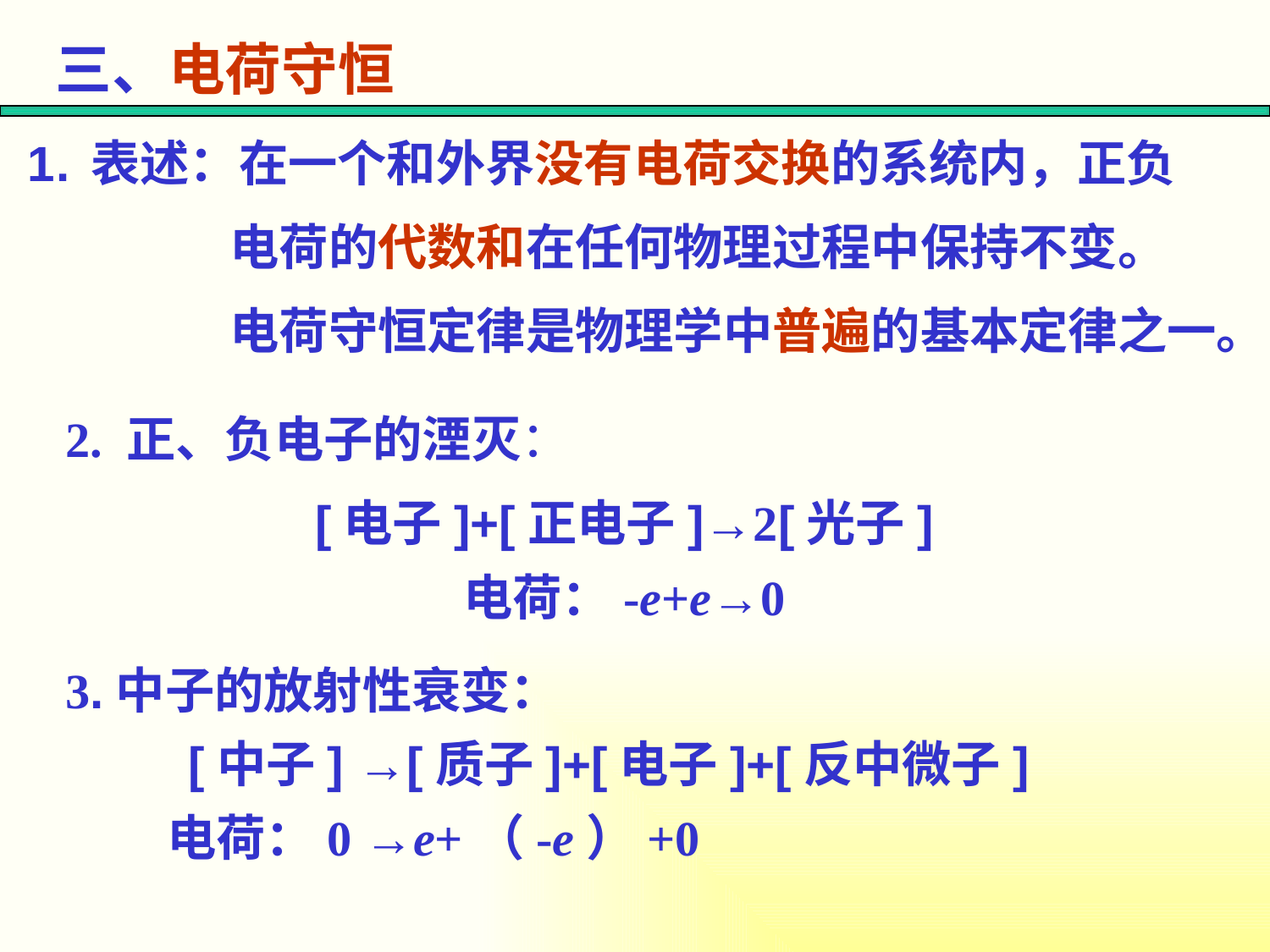

三、电荷守恒

表述：在一个和外界没有电荷交换的系统内，正负
                 电荷的代数和在任何物理过程中保持不变。
                 电荷守恒定律是物理学中普遍的基本定律之一。
2. 正、负电子的湮灭：
[电子]+[正电子]→2[光子]
电荷：-e+e→0
3.中子的放射性衰变：
[中子] →[质子]+[电子]+[反中微子]
        电荷：0 →e+（-e）+0